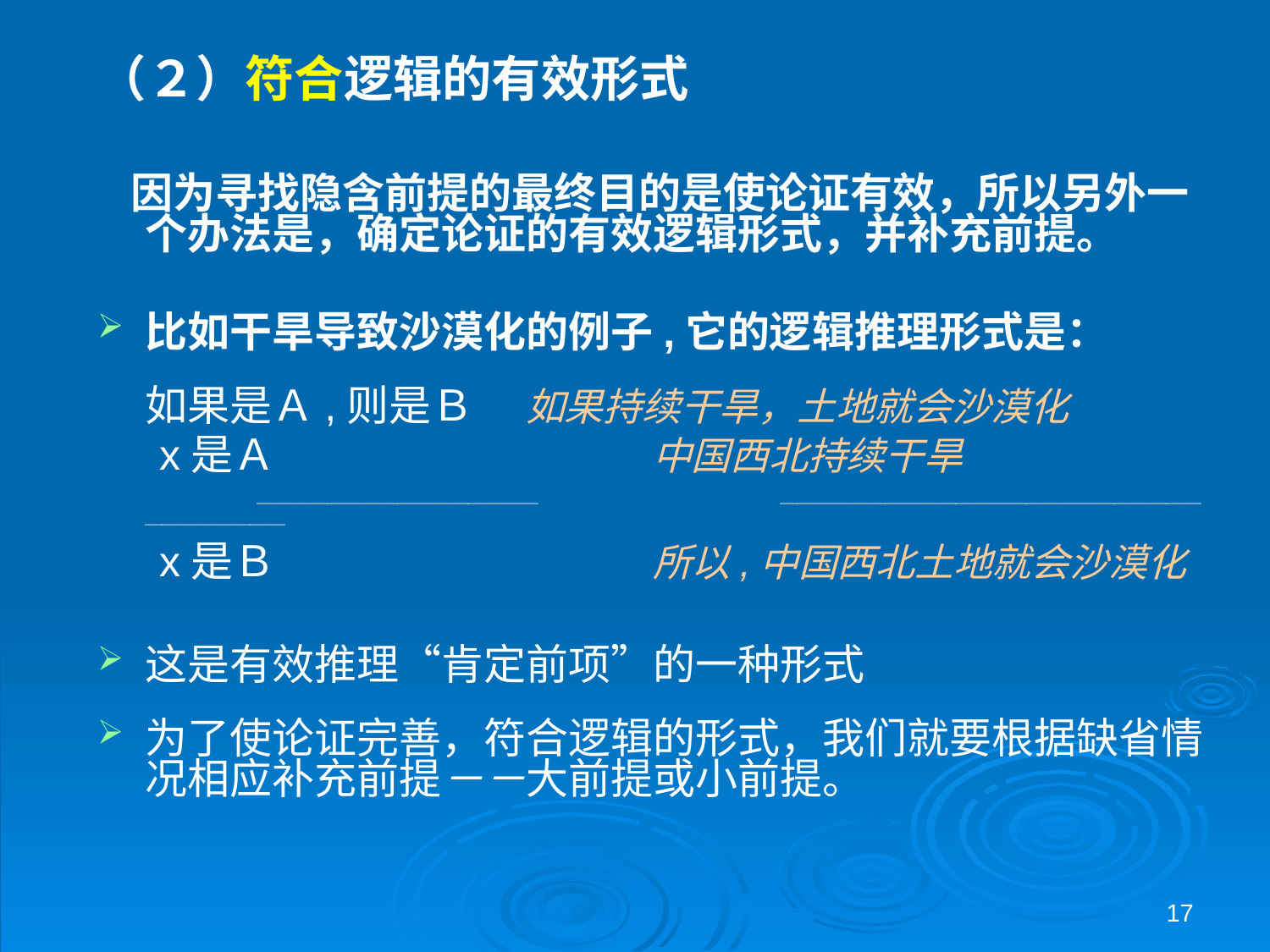

（２）符合逻辑的有效形式

　因为寻找隐含前提的最终目的是使论证有效，所以另外一个办法是，确定论证的有效逻辑形式，并补充前提。

比如干旱导致沙漠化的例子,它的逻辑推理形式是：

　	如果是Ａ,则是Ｂ     	如果持续干旱，土地就会沙漠化
　 x是Ａ			中国西北持续干旱		      　                              ────────────────		────────────────────────────────
　 x是Ｂ			所以,中国西北土地就会沙漠化

这是有效推理“肯定前项”的一种形式

为了使论证完善，符合逻辑的形式，我们就要根据缺省情况相应补充前提－－大前提或小前提。

17